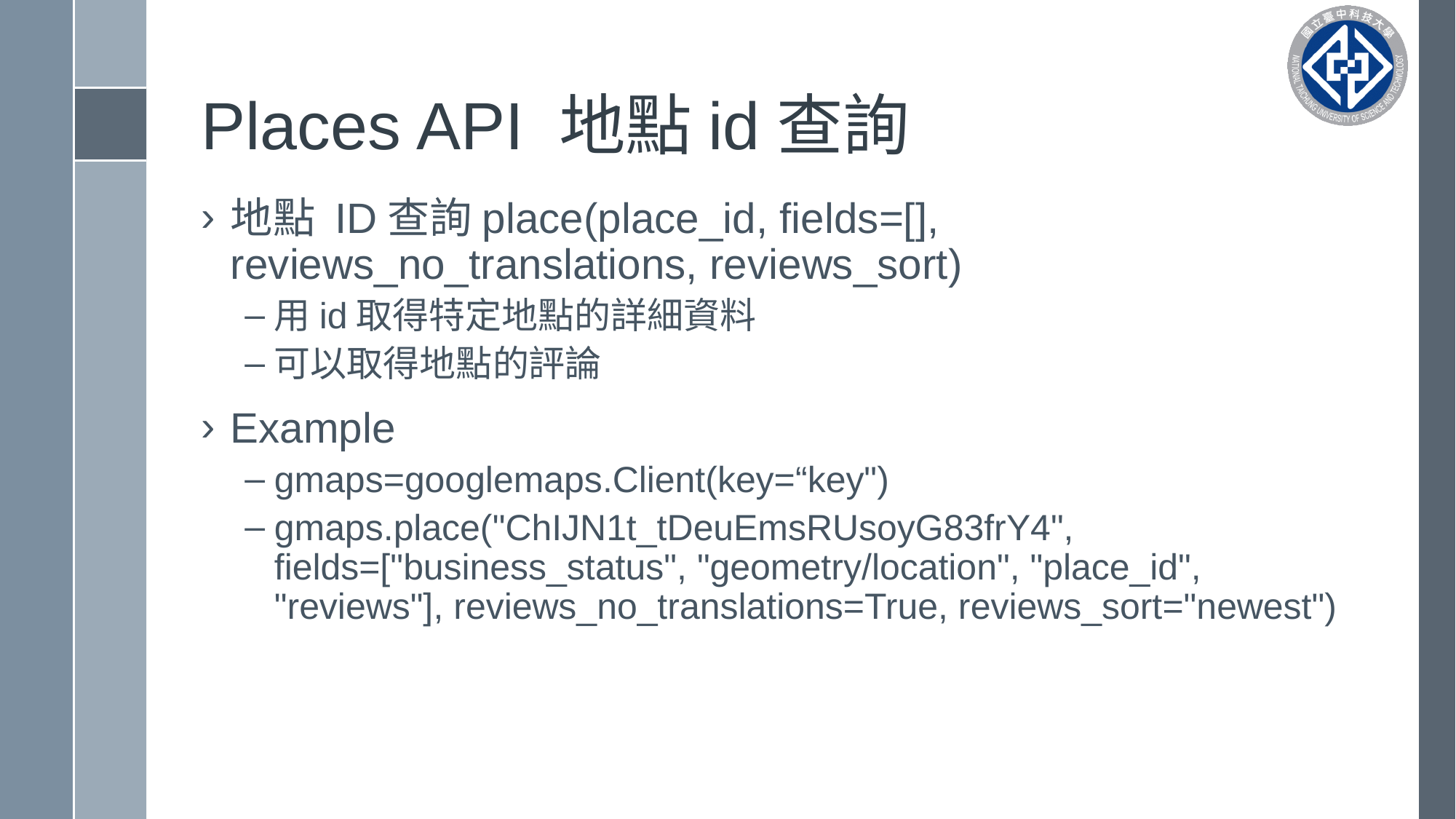

# Places API 地點id查詢
地點 ID查詢place(place_id, fields=[], reviews_no_translations, reviews_sort)
用id取得特定地點的詳細資料
可以取得地點的評論
Example
gmaps=googlemaps.Client(key=“key")
gmaps.place("ChIJN1t_tDeuEmsRUsoyG83frY4",           fields=["business_status", "geometry/location", "place_id", "reviews"], reviews_no_translations=True, reviews_sort="newest")